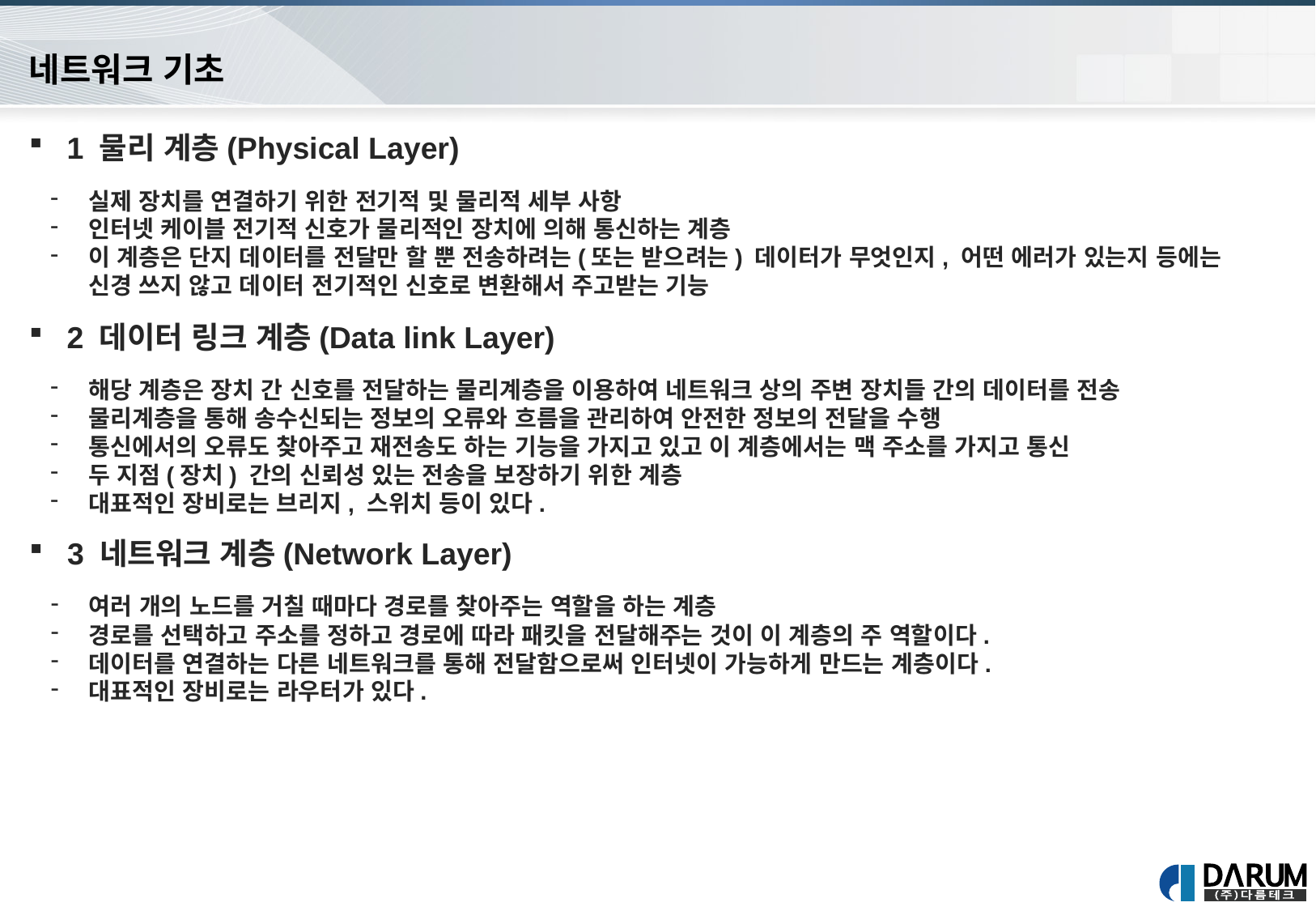

네트워크 기초

1 물리 계층(Physical Layer)
실제 장치를 연결하기 위한 전기적 및 물리적 세부 사항
인터넷 케이블 전기적 신호가 물리적인 장치에 의해 통신하는 계층
이 계층은 단지 데이터를 전달만 할 뿐 전송하려는(또는 받으려는) 데이터가 무엇인지, 어떤 에러가 있는지 등에는 신경 쓰지 않고 데이터 전기적인 신호로 변환해서 주고받는 기능
2 데이터 링크 계층(Data link Layer)
해당 계층은 장치 간 신호를 전달하는 물리계층을 이용하여 네트워크 상의 주변 장치들 간의 데이터를 전송
물리계층을 통해 송수신되는 정보의 오류와 흐름을 관리하여 안전한 정보의 전달을 수행
통신에서의 오류도 찾아주고 재전송도 하는 기능을 가지고 있고 이 계층에서는 맥 주소를 가지고 통신
두 지점(장치) 간의 신뢰성 있는 전송을 보장하기 위한 계층
대표적인 장비로는 브리지, 스위치 등이 있다.
3 네트워크 계층(Network Layer)
여러 개의 노드를 거칠 때마다 경로를 찾아주는 역할을 하는 계층
경로를 선택하고 주소를 정하고 경로에 따라 패킷을 전달해주는 것이 이 계층의 주 역할이다.
데이터를 연결하는 다른 네트워크를 통해 전달함으로써 인터넷이 가능하게 만드는 계층이다.
대표적인 장비로는 라우터가 있다.